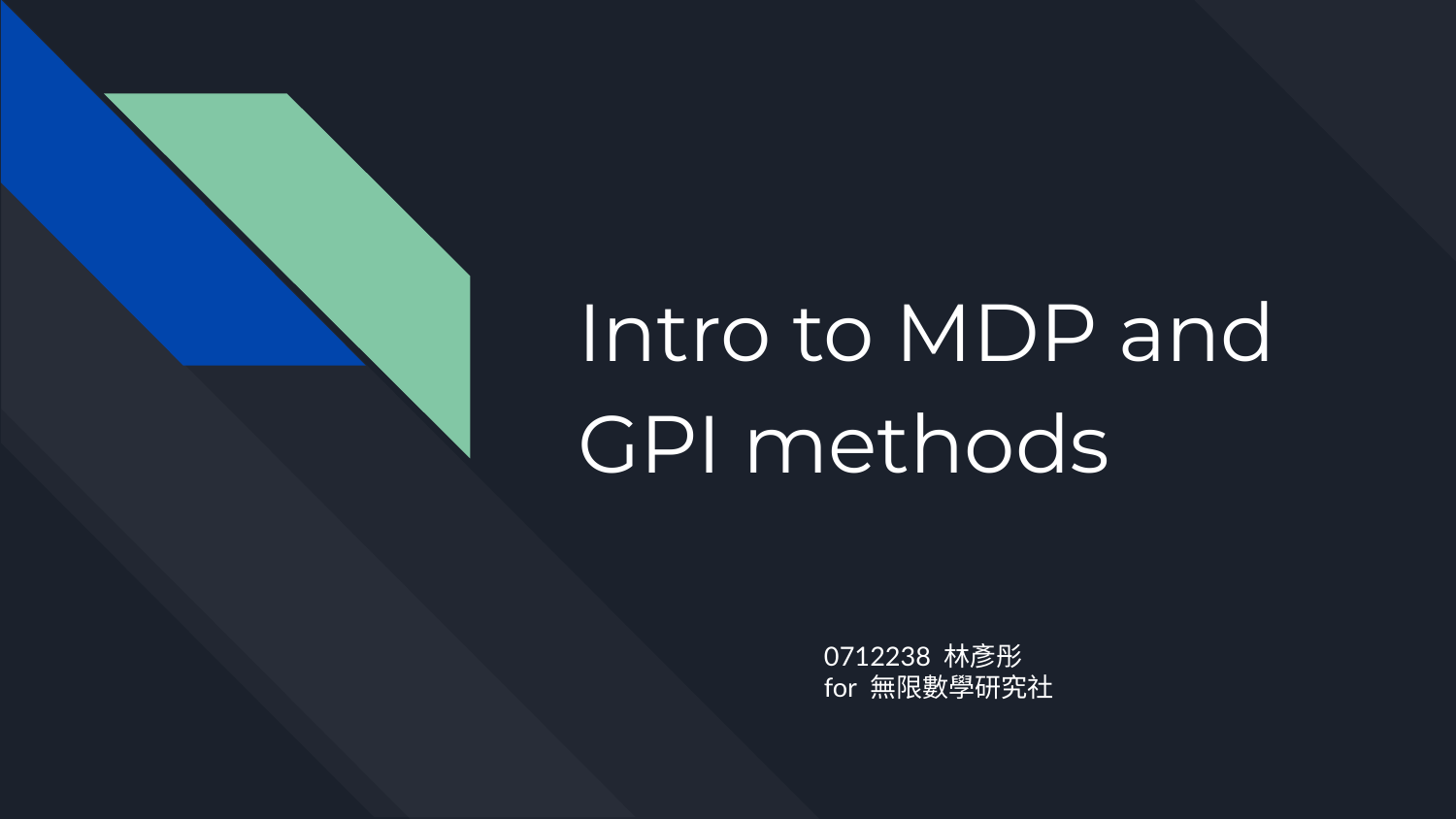

# Intro to MDP and GPI methods
0712238 林彥彤
for 無限數學研究社